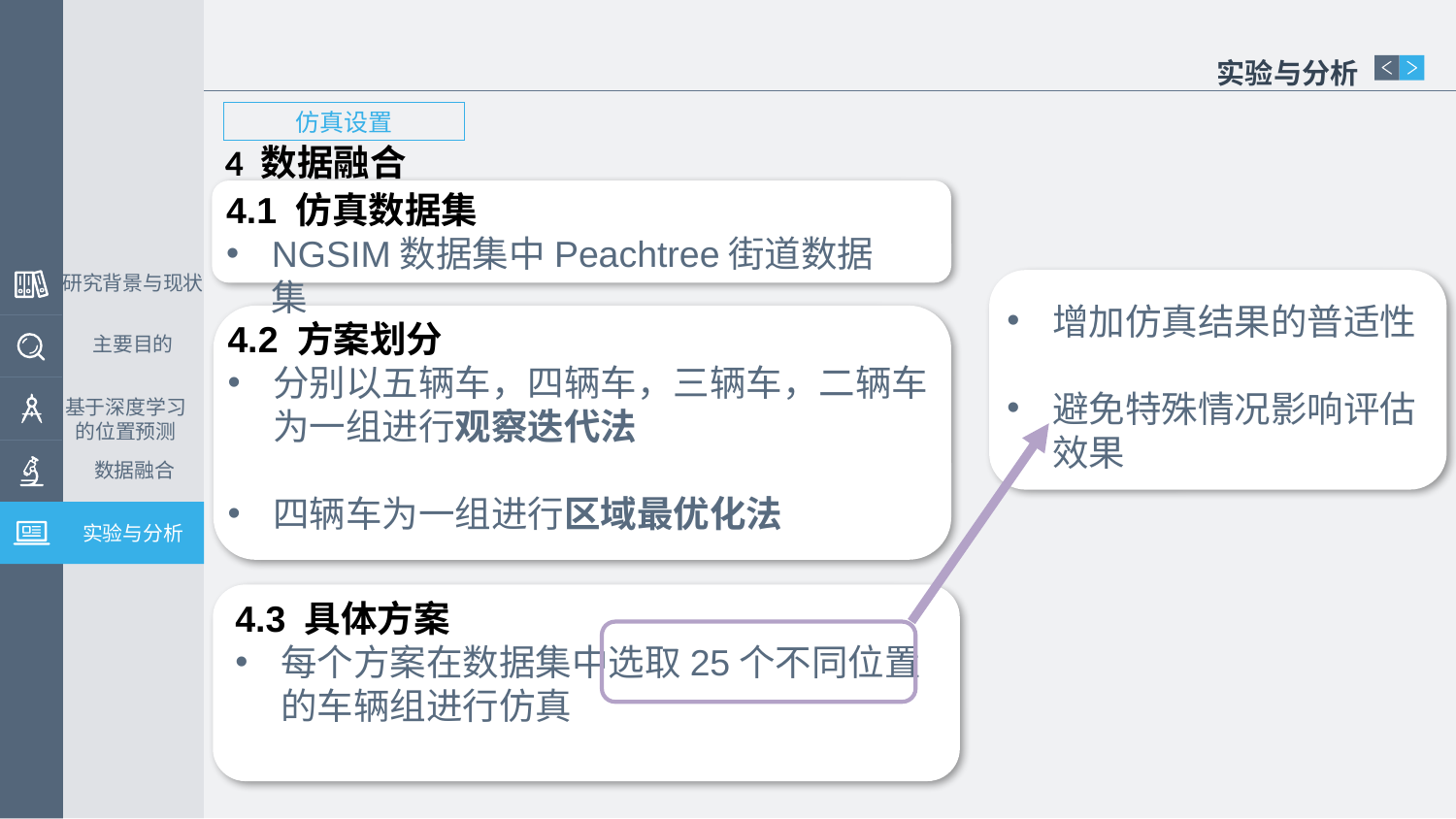

实验与分析

仿真设置
4 数据融合
4.1 仿真数据集
NGSIM数据集中Peachtree街道数据集

研究背景与现状

增加仿真结果的普适性

避免特殊情况影响评估效果

4.2 方案划分
分别以五辆车，四辆车，三辆车，二辆车为一组进行观察迭代法

四辆车为一组进行区域最优化法

主要目的

基于深度学习的位置预测

数据融合

实验与分析

4.3 具体方案
每个方案在数据集中选取25个不同位置的车辆组进行仿真